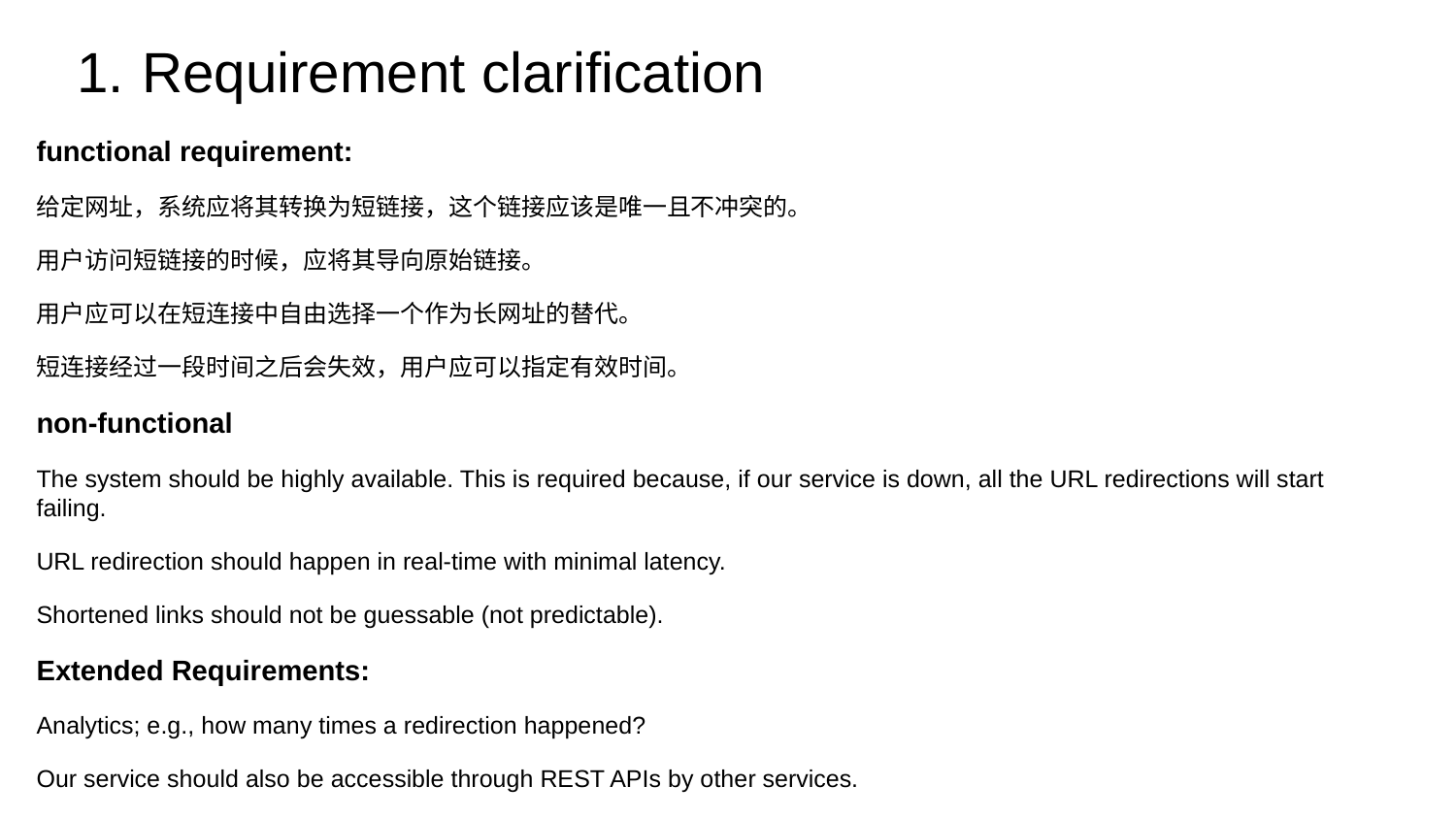

Requirement clarification
functional requirement:
给定网址，系统应将其转换为短链接，这个链接应该是唯一且不冲突的。
用户访问短链接的时候，应将其导向原始链接。
用户应可以在短连接中自由选择一个作为长网址的替代。
短连接经过一段时间之后会失效，用户应可以指定有效时间。
non-functional
The system should be highly available. This is required because, if our service is down, all the URL redirections will start failing.
URL redirection should happen in real-time with minimal latency.
Shortened links should not be guessable (not predictable).
Extended Requirements:
Analytics; e.g., how many times a redirection happened?
Our service should also be accessible through REST APIs by other services.